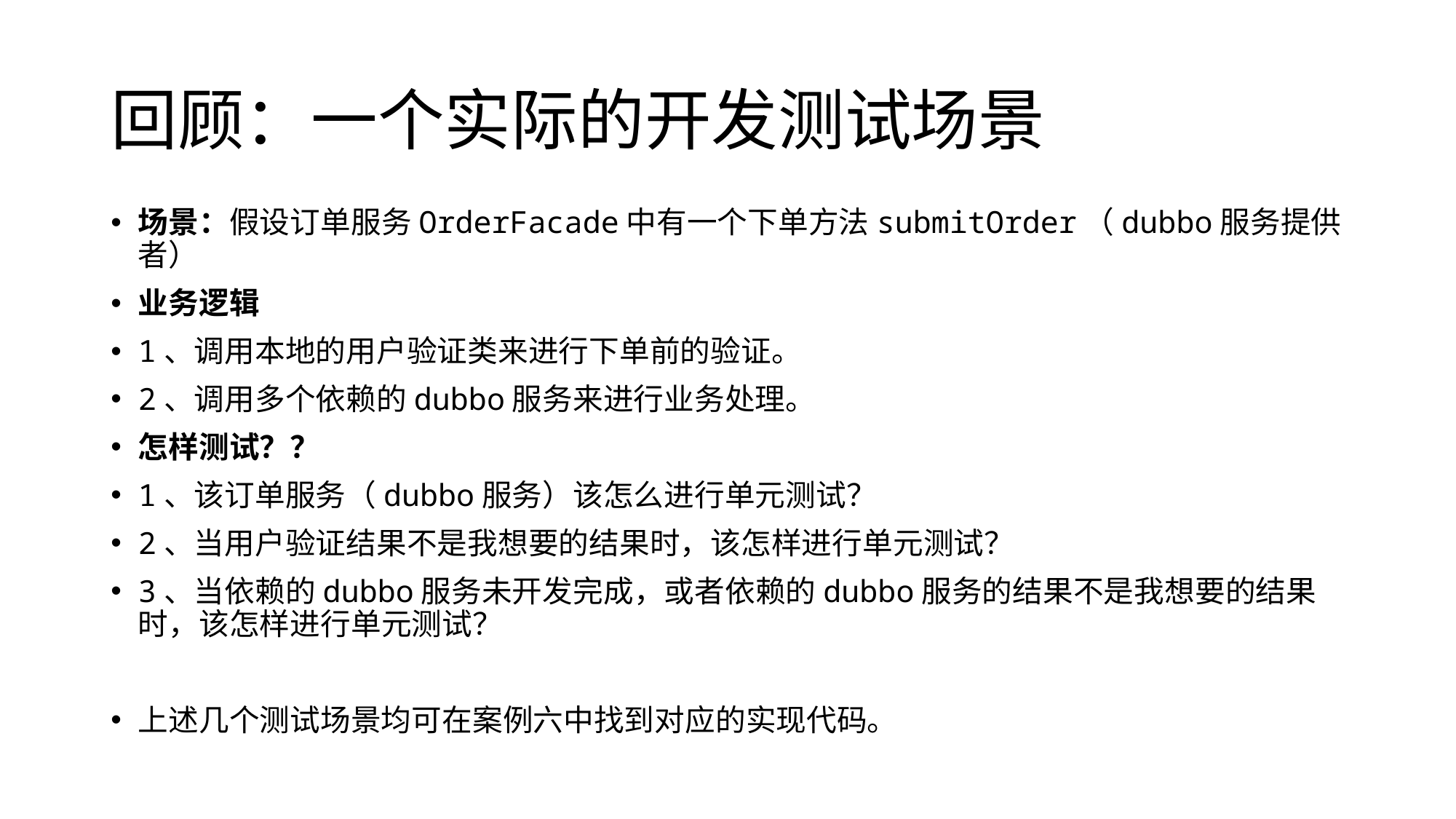

# 回顾：一个实际的开发测试场景
场景：假设订单服务OrderFacade中有一个下单方法submitOrder（dubbo服务提供者）
业务逻辑
1、调用本地的用户验证类来进行下单前的验证。
2、调用多个依赖的dubbo服务来进行业务处理。
怎样测试？？
1、该订单服务（dubbo服务）该怎么进行单元测试？
2、当用户验证结果不是我想要的结果时，该怎样进行单元测试？
3、当依赖的dubbo服务未开发完成，或者依赖的dubbo服务的结果不是我想要的结果时，该怎样进行单元测试？

上述几个测试场景均可在案例六中找到对应的实现代码。